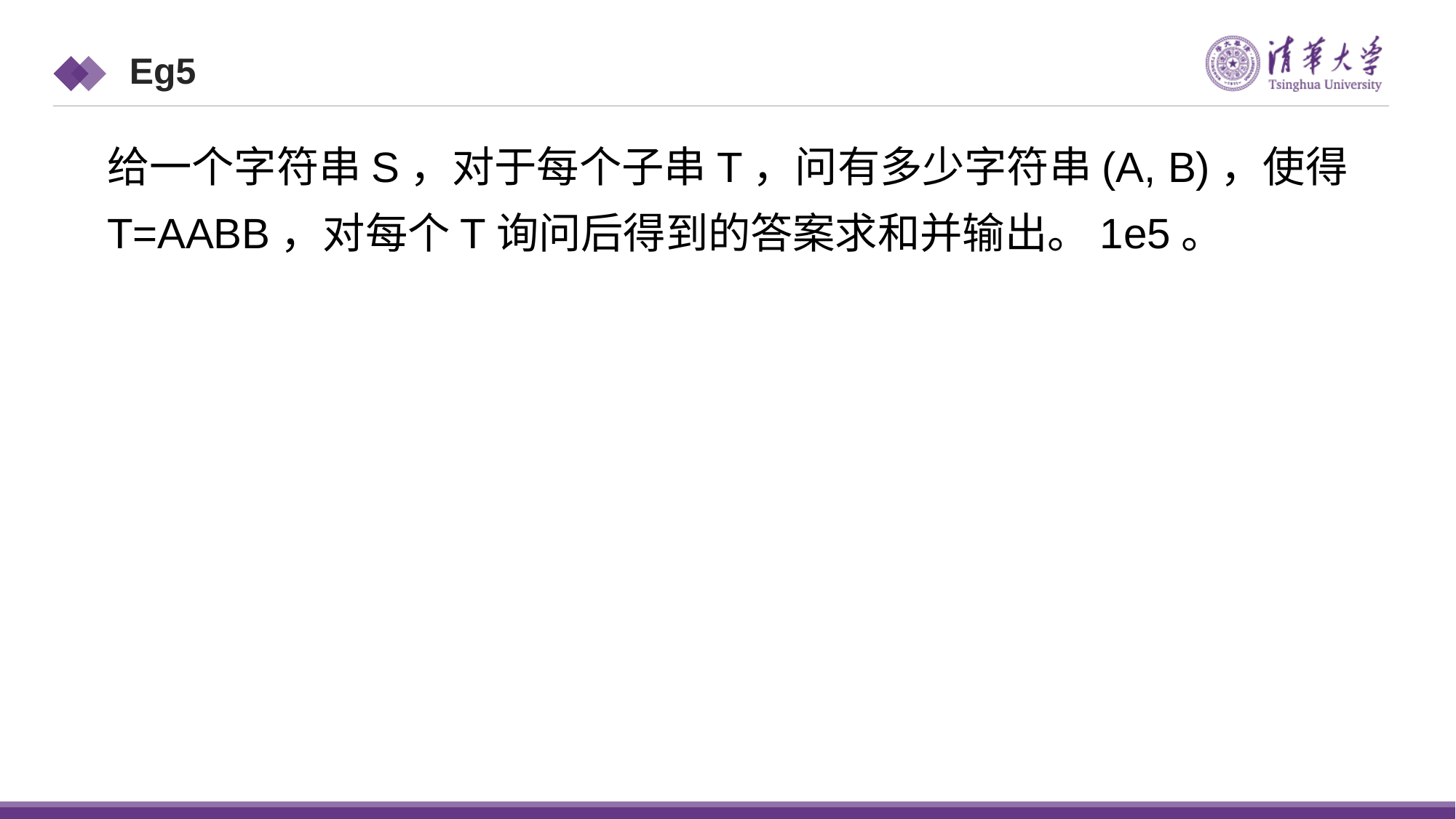

Eg5
给一个字符串S，对于每个子串T，问有多少字符串(A, B)，使得T=AABB，对每个T询问后得到的答案求和并输出。1e5。